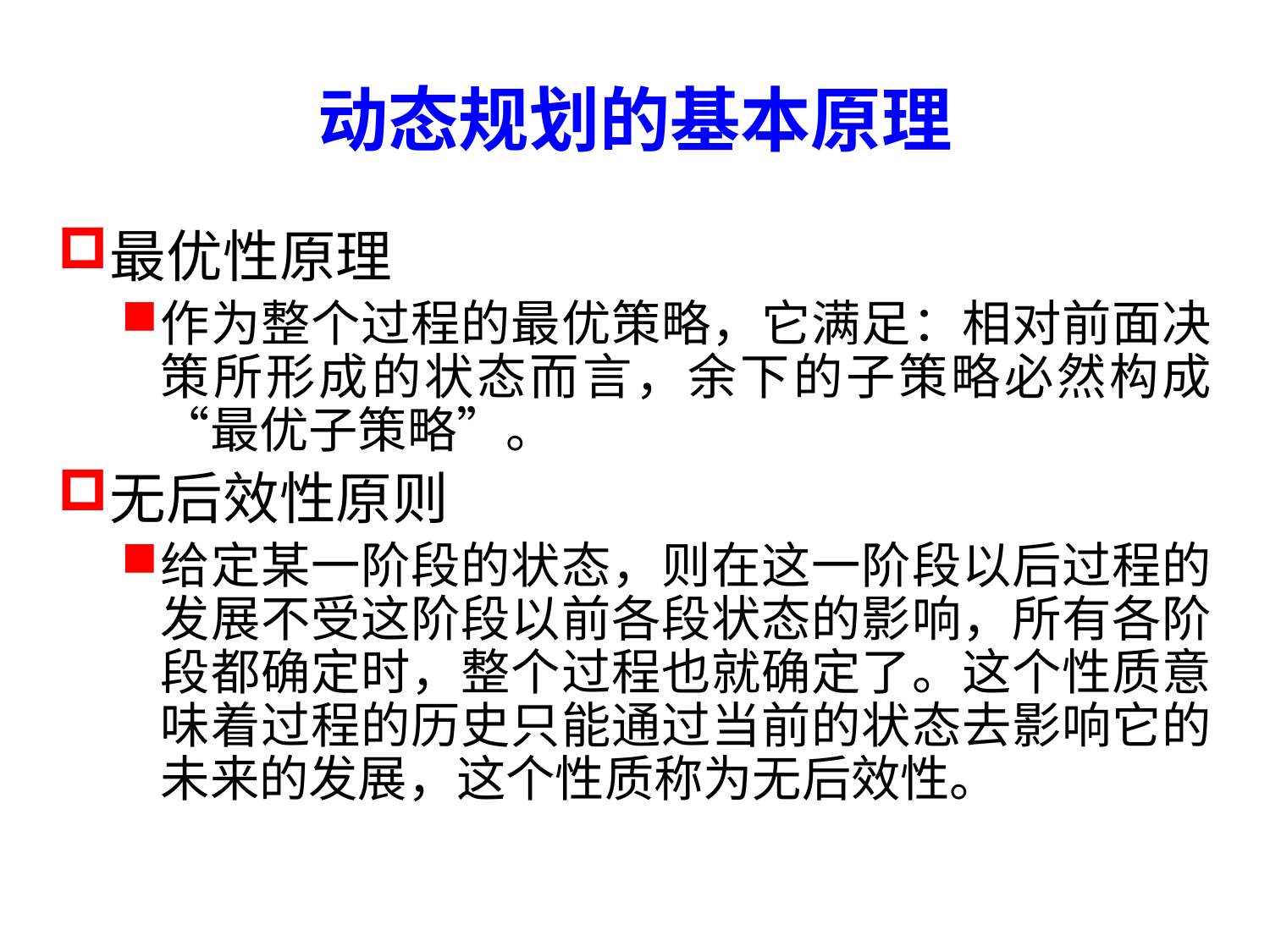

# 动态规划的基本原理
最优性原理
作为整个过程的最优策略，它满足：相对前面决策所形成的状态而言，余下的子策略必然构成“最优子策略”。
无后效性原则
给定某一阶段的状态，则在这一阶段以后过程的发展不受这阶段以前各段状态的影响，所有各阶段都确定时，整个过程也就确定了。这个性质意味着过程的历史只能通过当前的状态去影响它的未来的发展，这个性质称为无后效性。